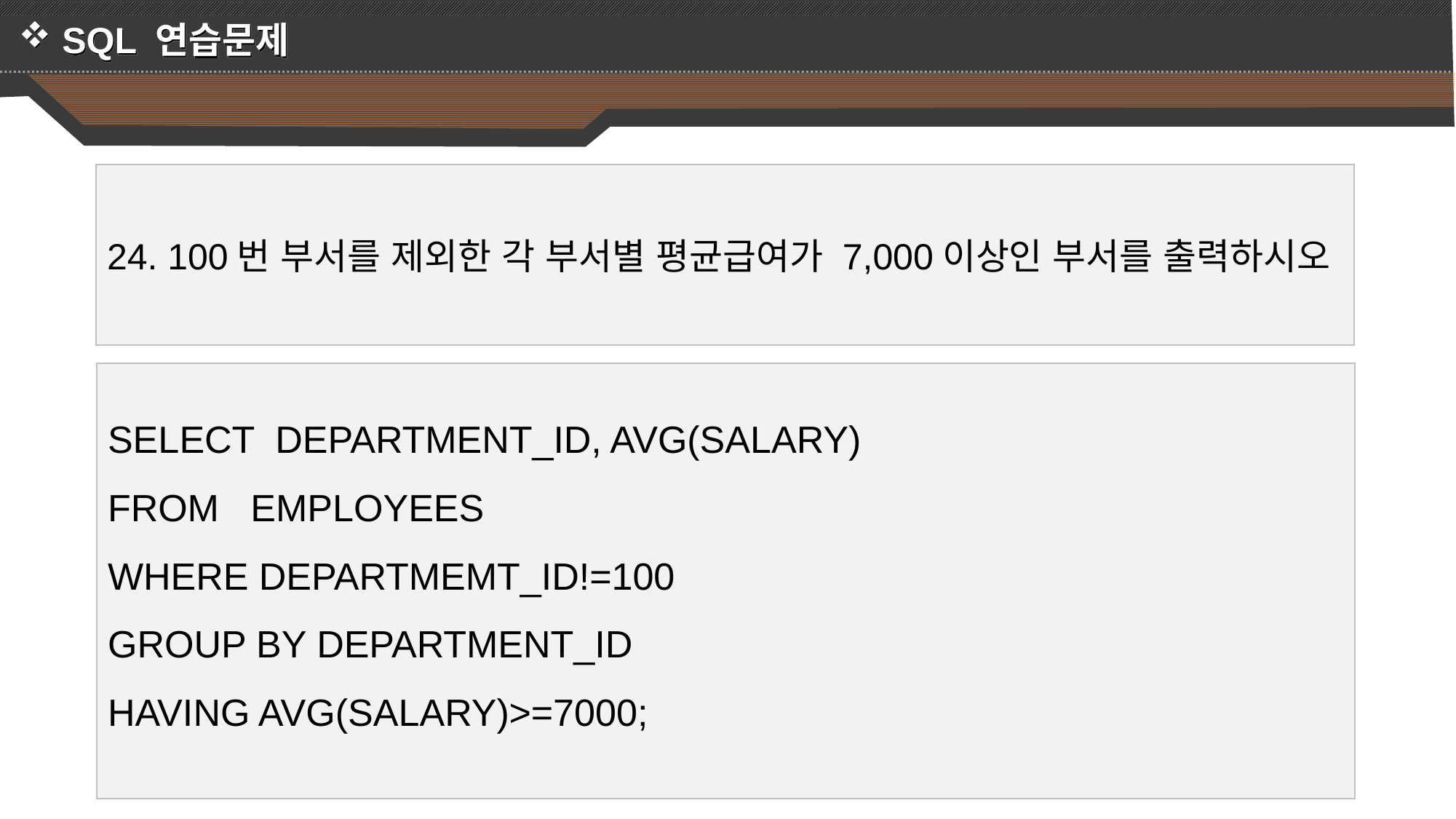

SQL 연습문제

24. 100번 부서를 제외한 각 부서별 평균급여가 7,000이상인 부서를 출력하시오

SELECT  DEPARTMENT_ID, AVG(SALARY)
FROM   EMPLOYEES
WHERE DEPARTMEMT_ID!=100
GROUP BY DEPARTMENT_ID
HAVING AVG(SALARY)>=7000;